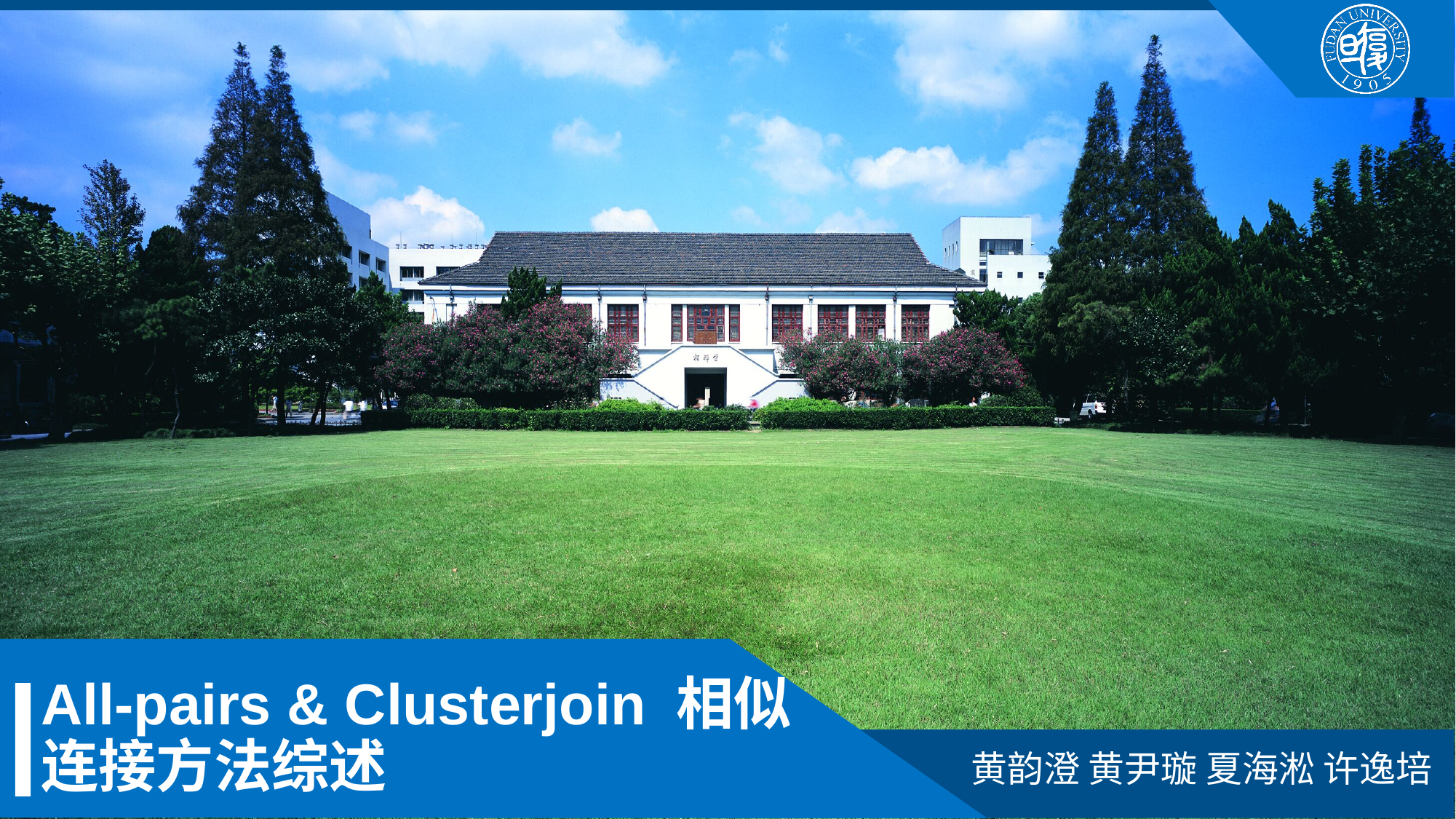

All-pairs & Clusterjoin 相似
连接方法综述
黄韵澄 黄尹璇 夏海淞 许逸培